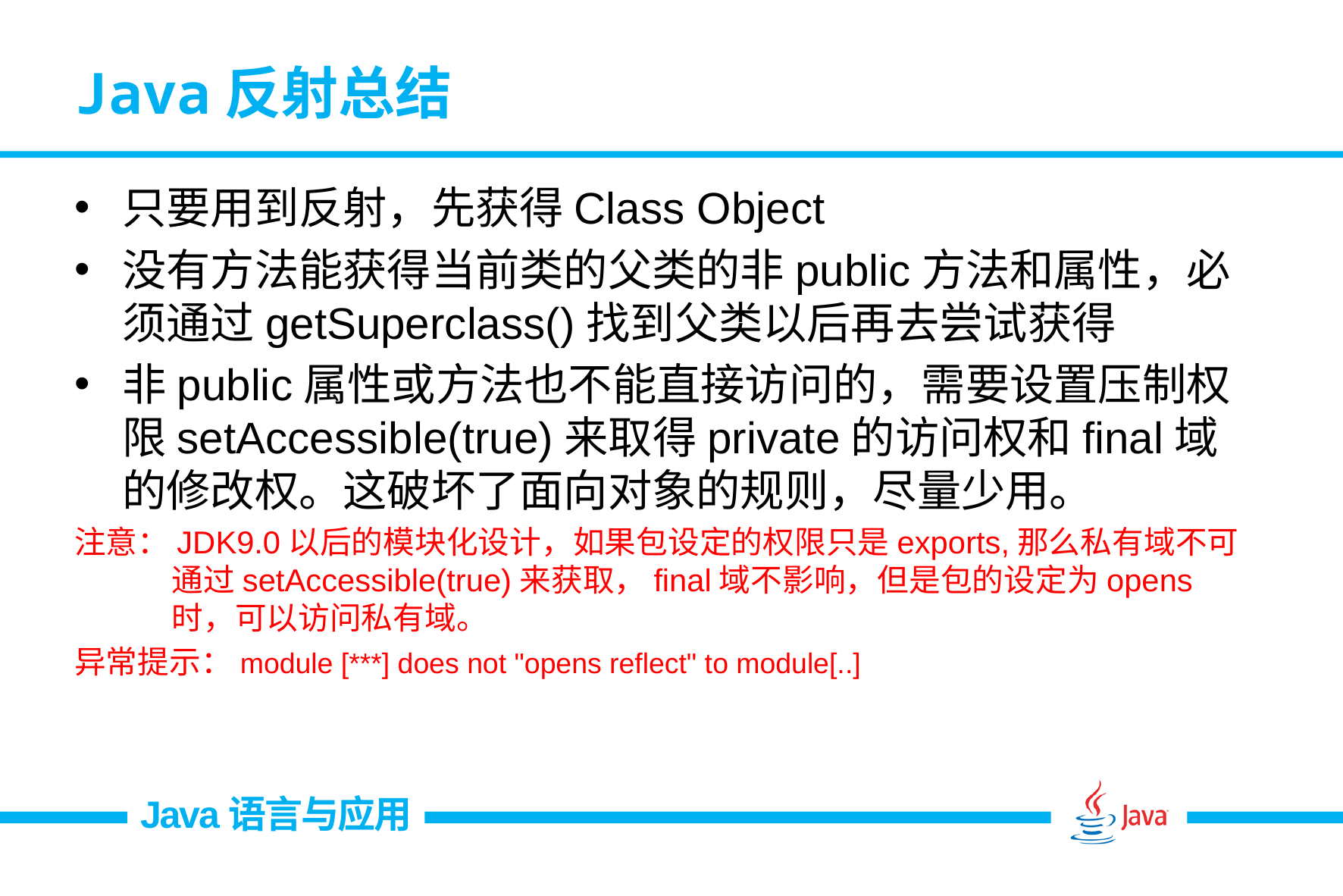

# Java反射总结
只要用到反射，先获得Class Object
没有方法能获得当前类的父类的非public方法和属性，必须通过getSuperclass()找到父类以后再去尝试获得
非public属性或方法也不能直接访问的，需要设置压制权限setAccessible(true)来取得private的访问权和final域的修改权。这破坏了面向对象的规则，尽量少用。
注意：JDK9.0以后的模块化设计，如果包设定的权限只是exports,那么私有域不可通过setAccessible(true)来获取，final域不影响，但是包的设定为opens时，可以访问私有域。
异常提示：module [***] does not "opens reflect" to module[..]